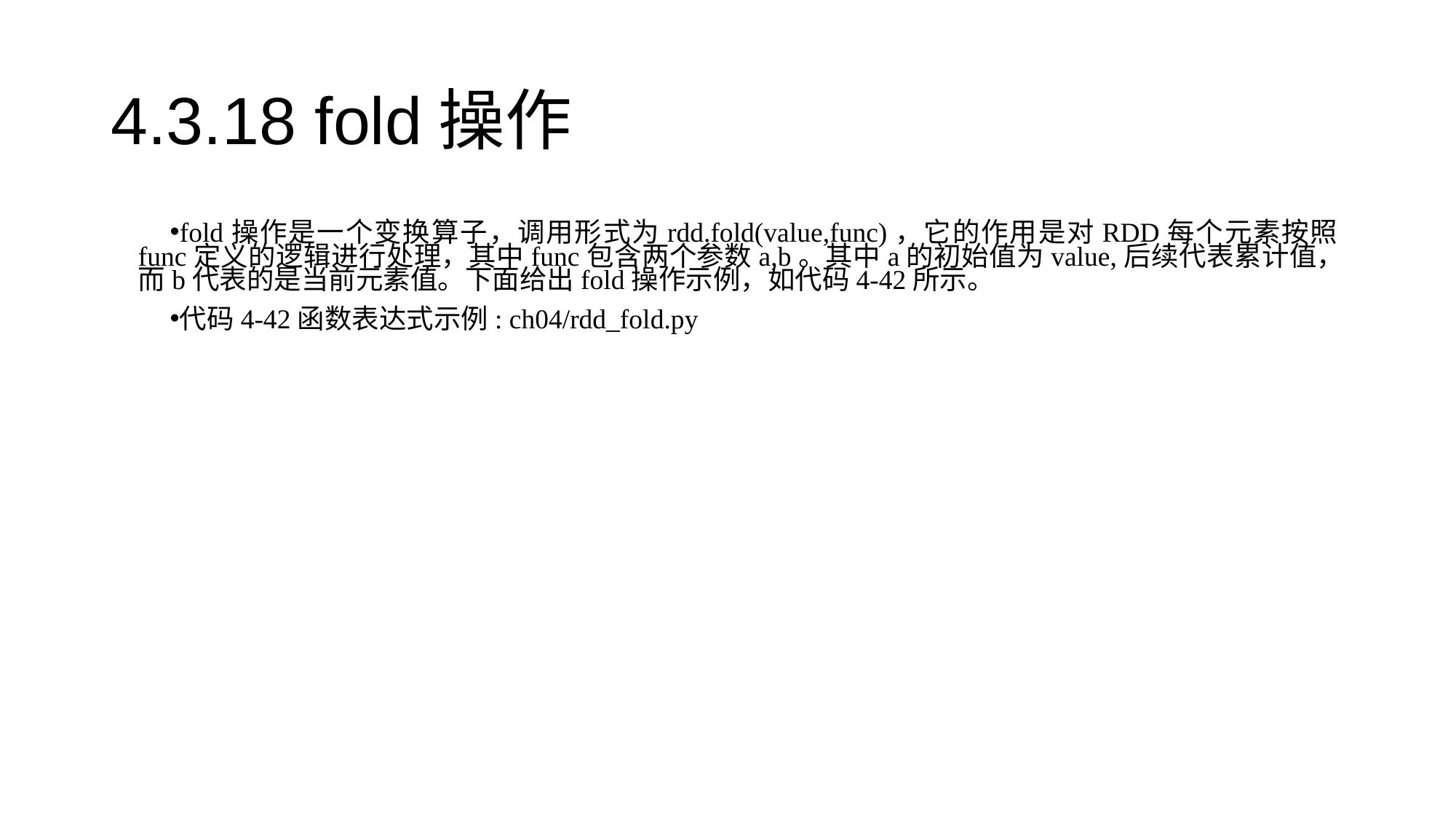

# 4.3.18 fold操作
fold操作是一个变换算子，调用形式为rdd.fold(value,func)，它的作用是对RDD每个元素按照func定义的逻辑进行处理，其中func包含两个参数a,b。其中a的初始值为value,后续代表累计值，而b代表的是当前元素值。下面给出fold操作示例，如代码4-42所示。
代码4-42函数表达式示例: ch04/rdd_fold.py